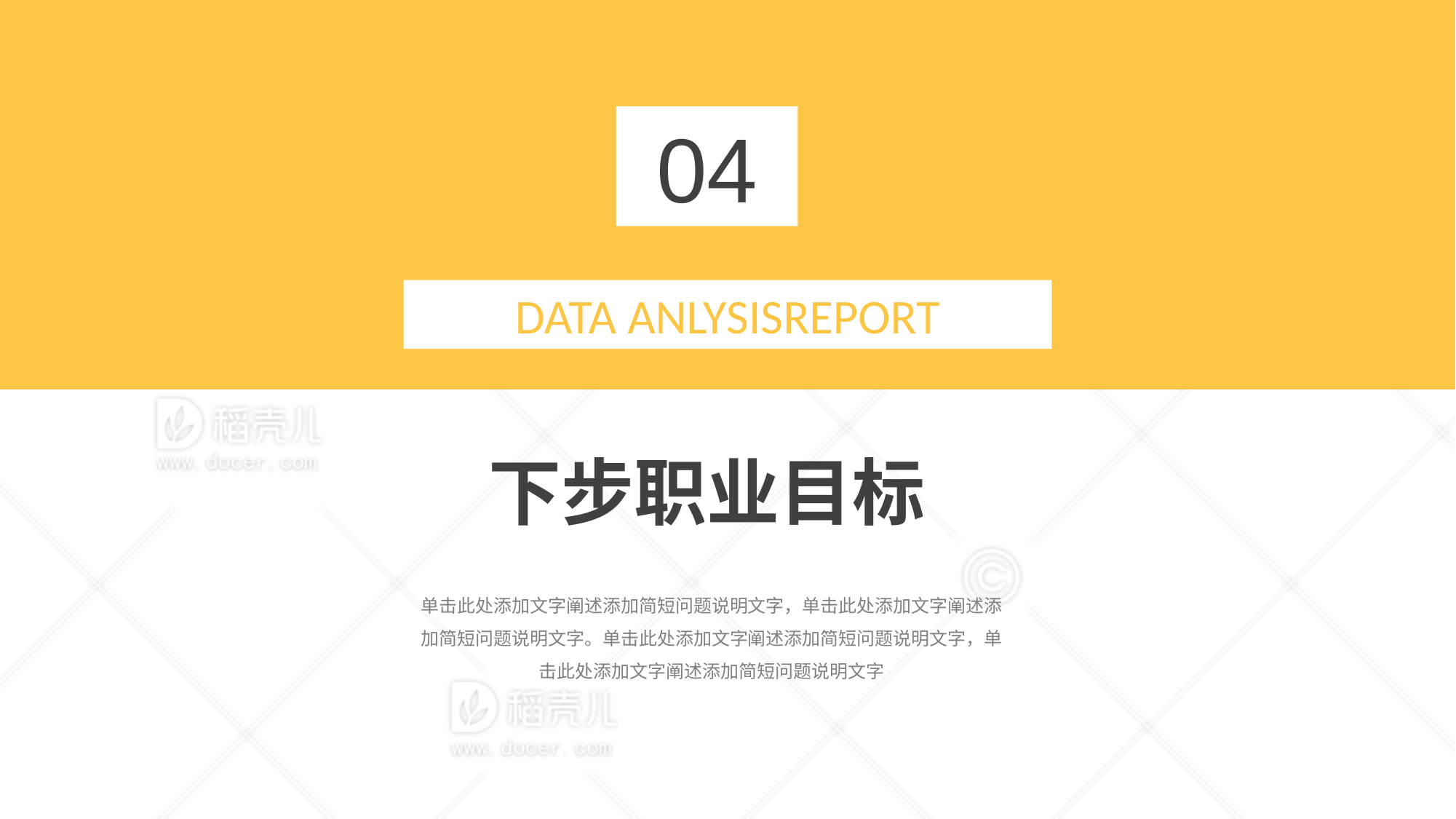

04
DATA ANLYSISREPORT
下步职业目标
单击此处添加文字阐述添加简短问题说明文字，单击此处添加文字阐述添加简短问题说明文字。单击此处添加文字阐述添加简短问题说明文字，单击此处添加文字阐述添加简短问题说明文字